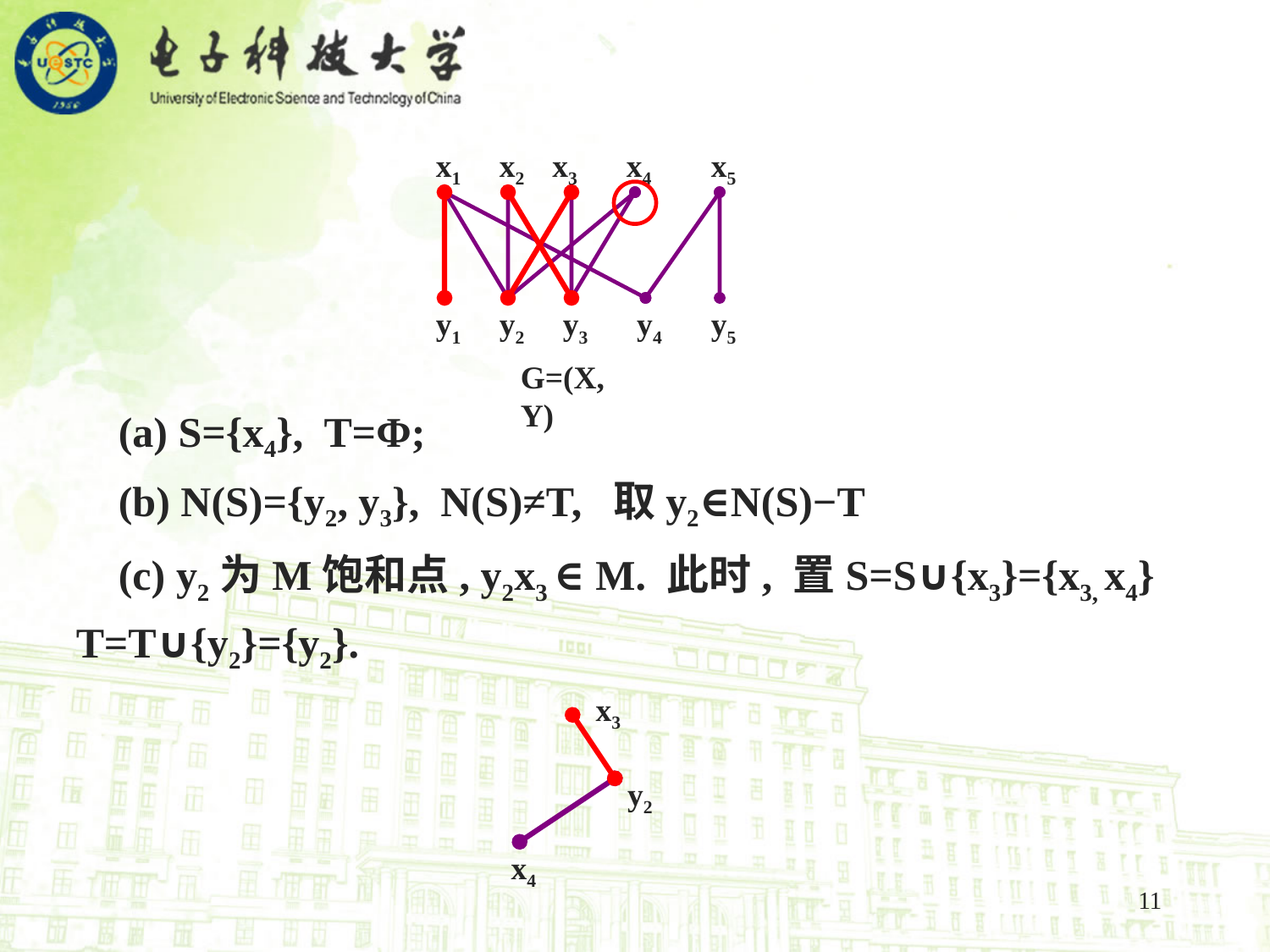

x1
x2
x3
x4
x5

y1
y2
y3
y4
y5
G=(X, Y)

    (a) S={x4},  T=Φ;
    (b) N(S)={y2, y3},  N(S)≠T,  取y2∈N(S)−T
    (c) y2为M饱和点, y2x3 ∈ M. 此时, 置S=S∪{x3}={x3, x4}
T=T∪{y2}={y2}.
x3

y2

x4
11